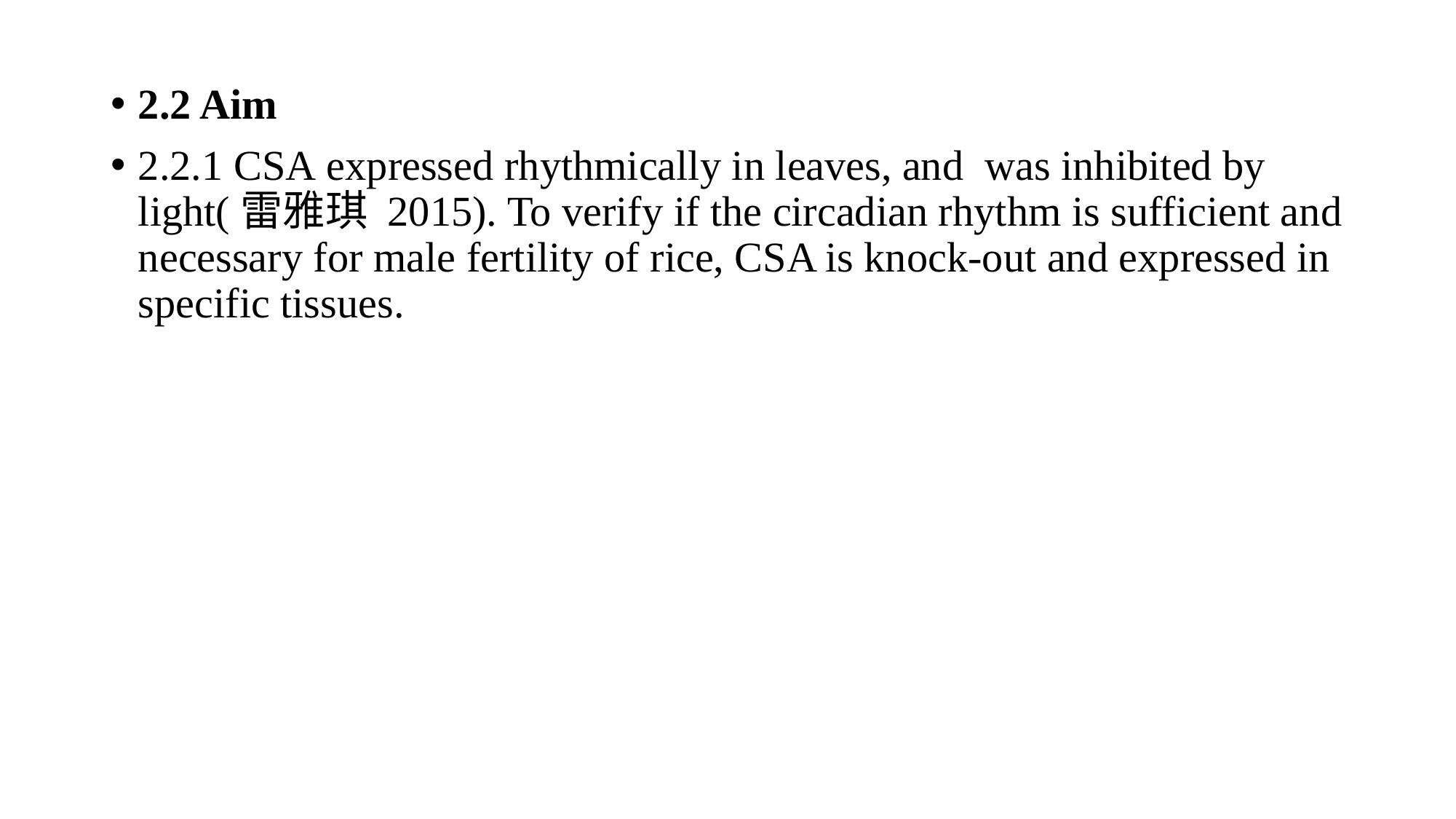

2.2 Aim
2.2.1 CSA expressed rhythmically in leaves, and  was inhibited by light(雷雅琪 2015). To verify if the circadian rhythm is sufficient and necessary for male fertility of rice, CSA is knock-out and expressed in specific tissues.